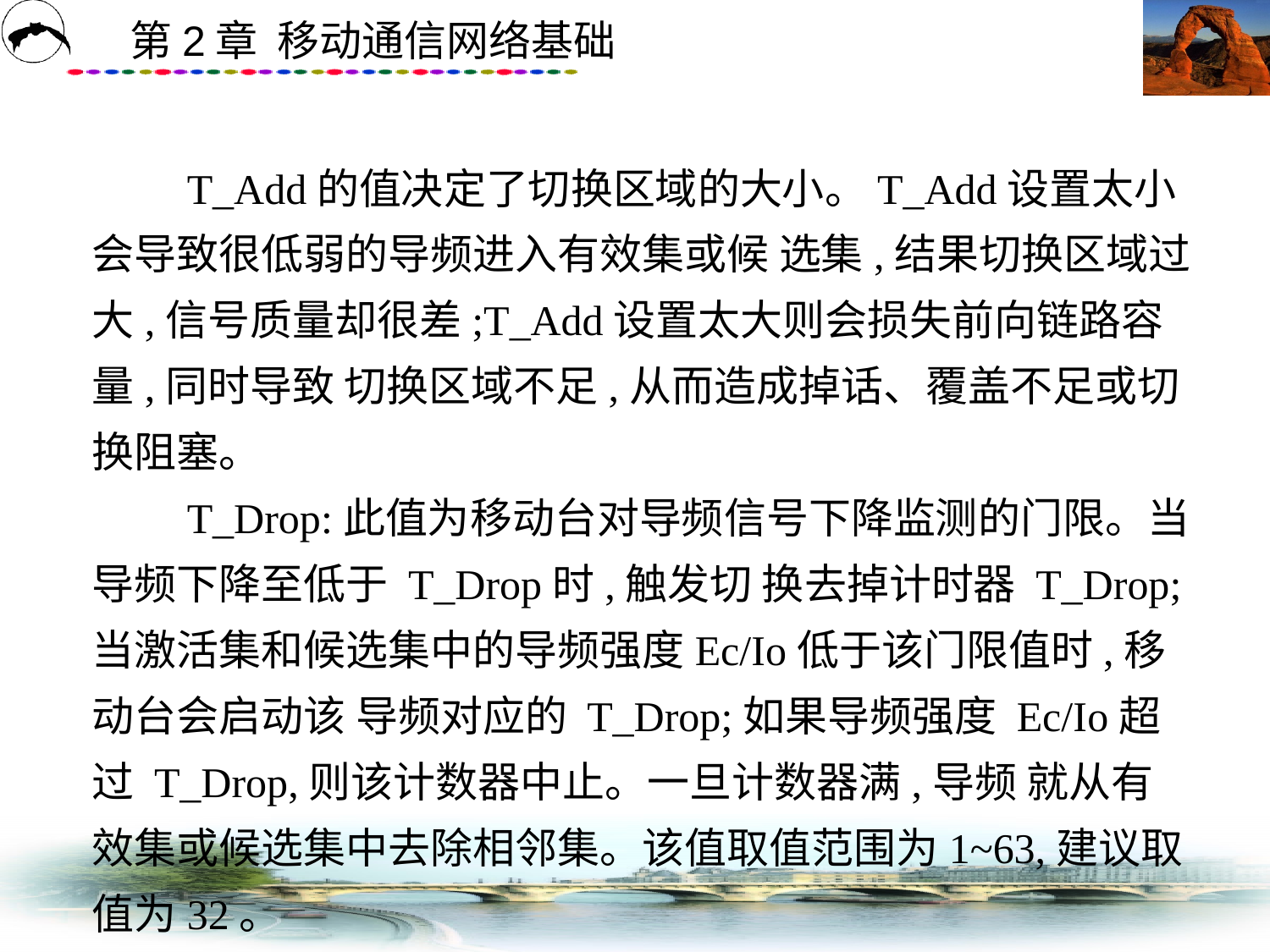

# T_Add的值决定了切换区域的大小。T_Add设置太小会导致很低弱的导频进入有效集或候 选集,结果切换区域过大,信号质量却很差;T_Add设置太大则会损失前向链路容量,同时导致 切换区域不足,从而造成掉话、覆盖不足或切换阻塞。 　　T_Drop:此值为移动台对导频信号下降监测的门限。当导频下降至低于 T_Drop时,触发切 换去掉计时器 T_Drop;当激活集和候选集中的导频强度Ec/Io低于该门限值时,移动台会启动该 导频对应的 T_Drop;如果导频强度 Ec/Io超过 T_Drop,则该计数器中止。一旦计数器满,导频 就从有效集或候选集中去除相邻集。该值取值范围为1~63,建议取值为32。